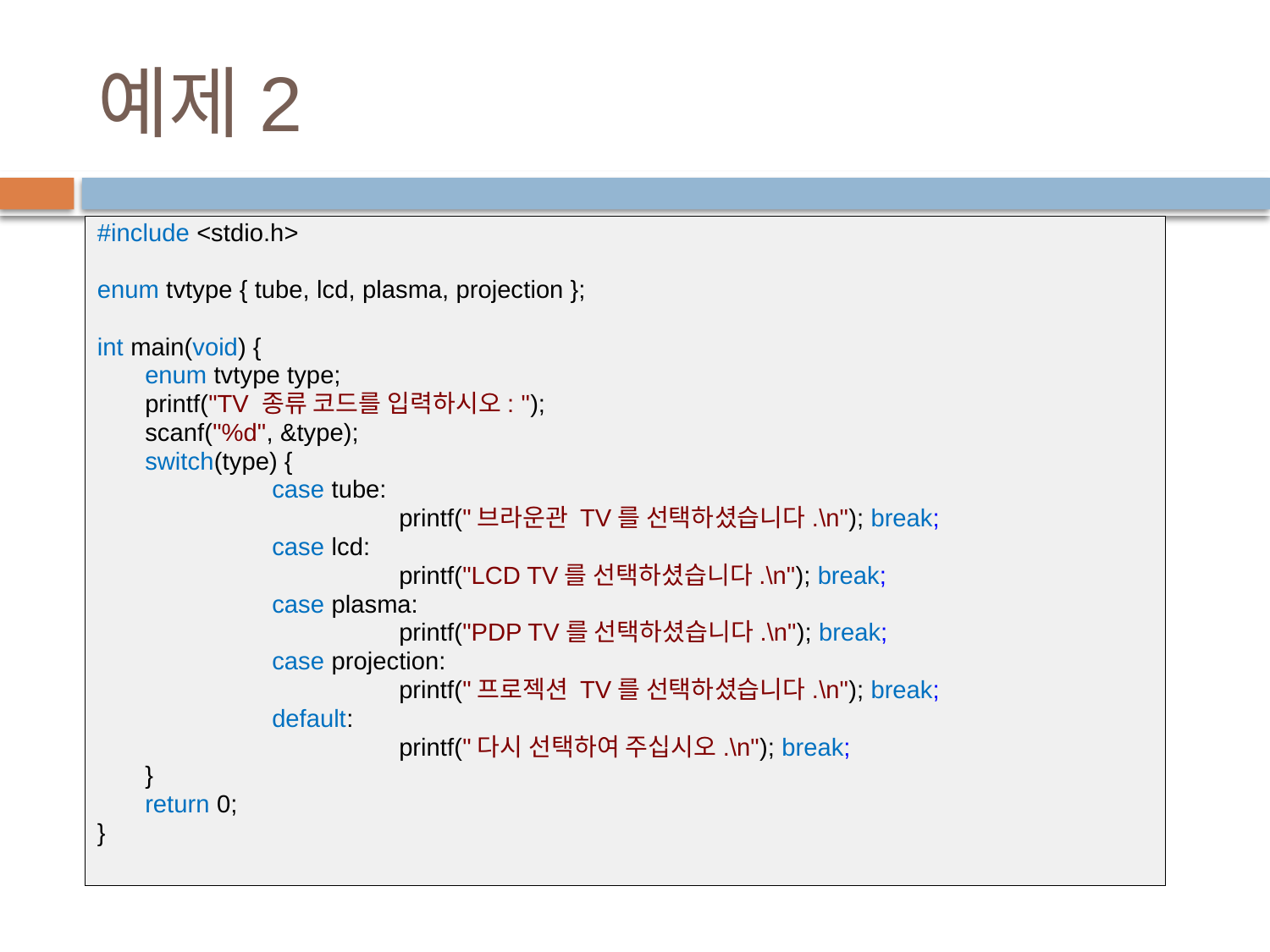

# 예제2
#include <stdio.h>

enum tvtype { tube, lcd, plasma, projection };

int main(void) {
	enum tvtype type;
	printf("TV 종류 코드를 입력하시오: ");
	scanf("%d", &type);
	switch(type) {
		case tube:
			printf("브라운관 TV를 선택하셨습니다.\n"); break;
		case lcd:
			printf("LCD TV를 선택하셨습니다.\n"); break;
		case plasma:
			printf("PDP TV를 선택하셨습니다.\n"); break;
		case projection:
			printf("프로젝션 TV를 선택하셨습니다.\n"); break;
		default:
			printf("다시 선택하여 주십시오.\n"); break;
	}
	return 0;
}